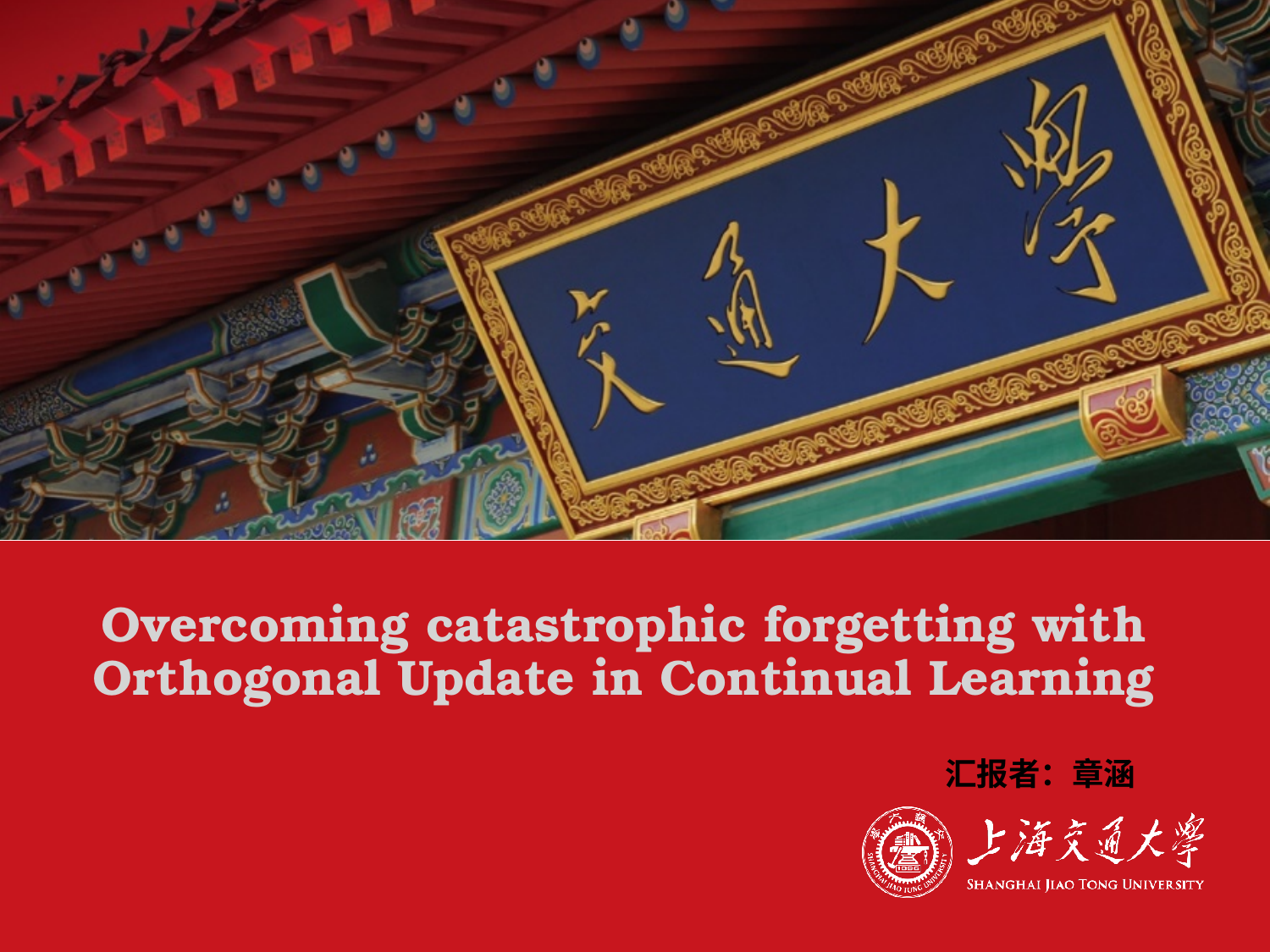

# Overcoming catastrophic forgetting with Orthogonal Update in Continual Learning
汇报者：章涵